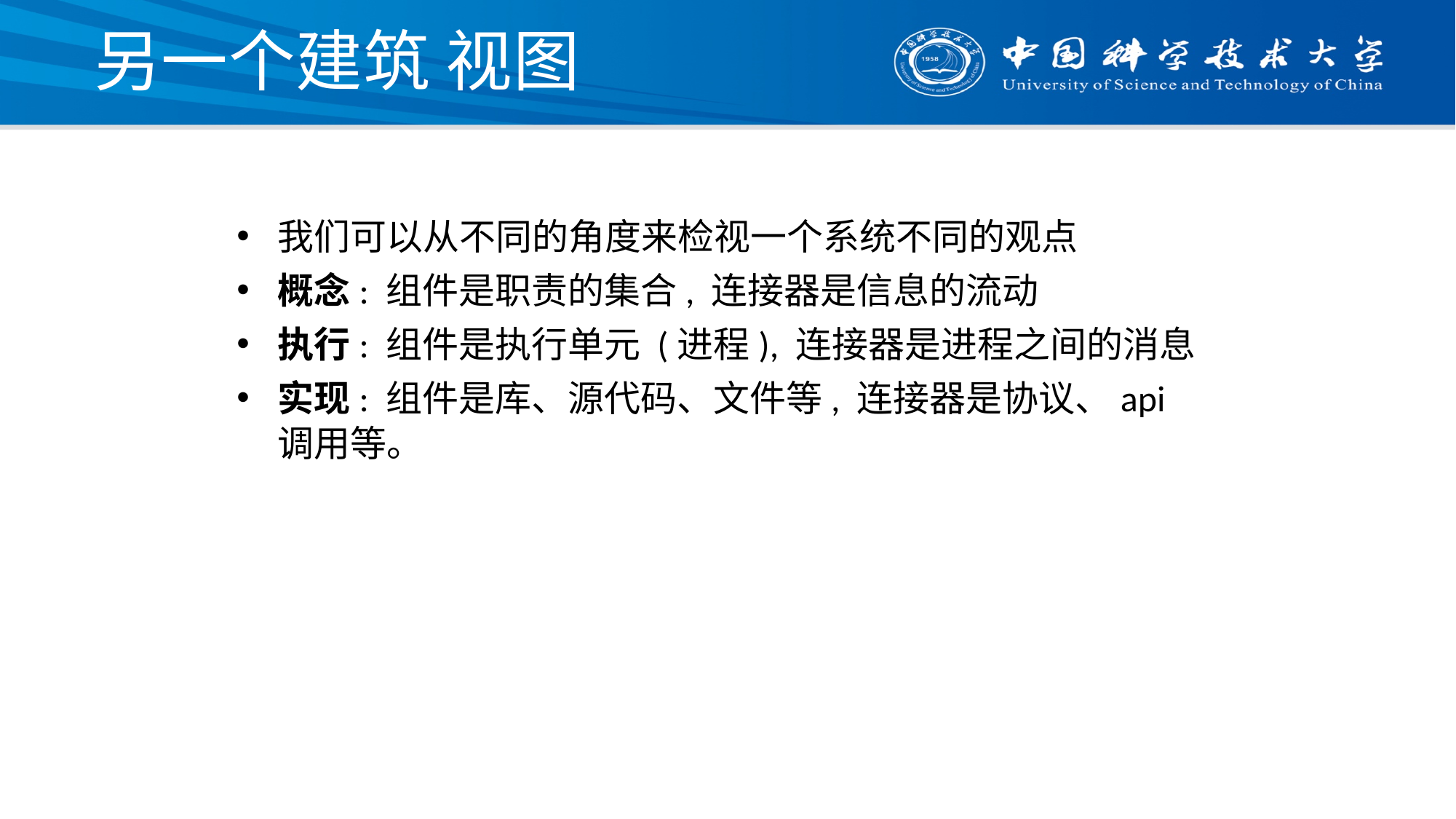

# 另一个建筑 视图
我们可以从不同的角度来检视一个系统不同的观点
概念: 组件是职责的集合, 连接器是信息的流动
执行: 组件是执行单元 (进程), 连接器是进程之间的消息
实现: 组件是库、源代码、文件等, 连接器是协议、api 调用等。